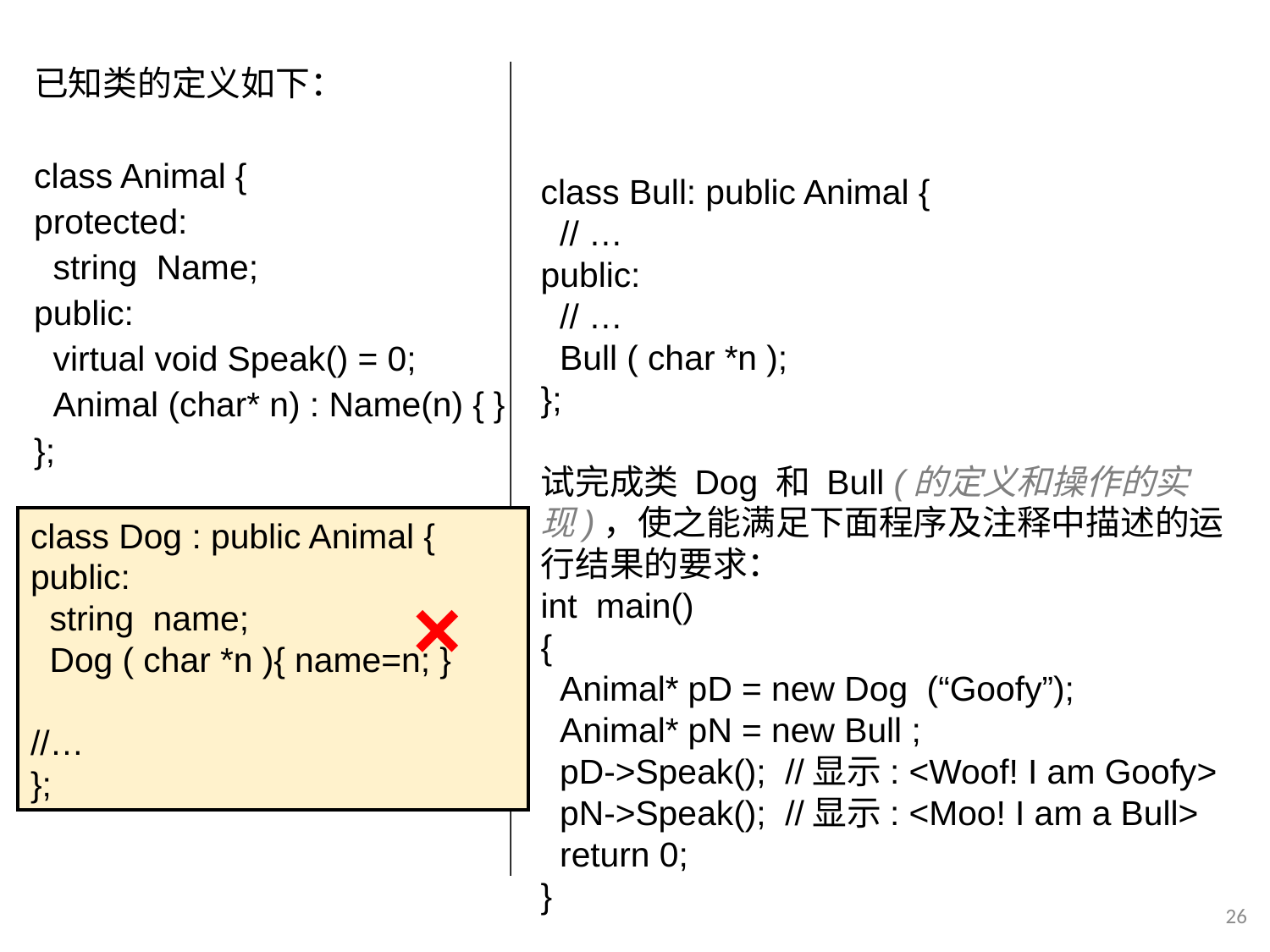

已知类的定义如下：

class Animal {
protected:
  string  Name;
public:
  virtual void Speak() = 0;
  Animal (char* n) : Name(n) { }
};

class Dog : public Animal {
  // …
public:
  // …
  Dog ( char *n );
};

class Bull: public Animal {
  // …
public:
  // …
  Bull ( char *n );
};

试完成类 Dog 和 Bull (的定义和操作的实现)，使之能满足下面程序及注释中描述的运行结果的要求：
int  main()
{
  Animal* pD = new Dog  (“Goofy”);
  Animal* pN = new Bull ;
  pD->Speak();  //显示: <Woof! I am Goofy>
  pN->Speak();  //显示: <Moo! I am a Bull>
  return 0;
}
class Dog : public Animal {
public:
  string  name;
  Dog ( char *n ){ name=n; }

//…
};
×
26